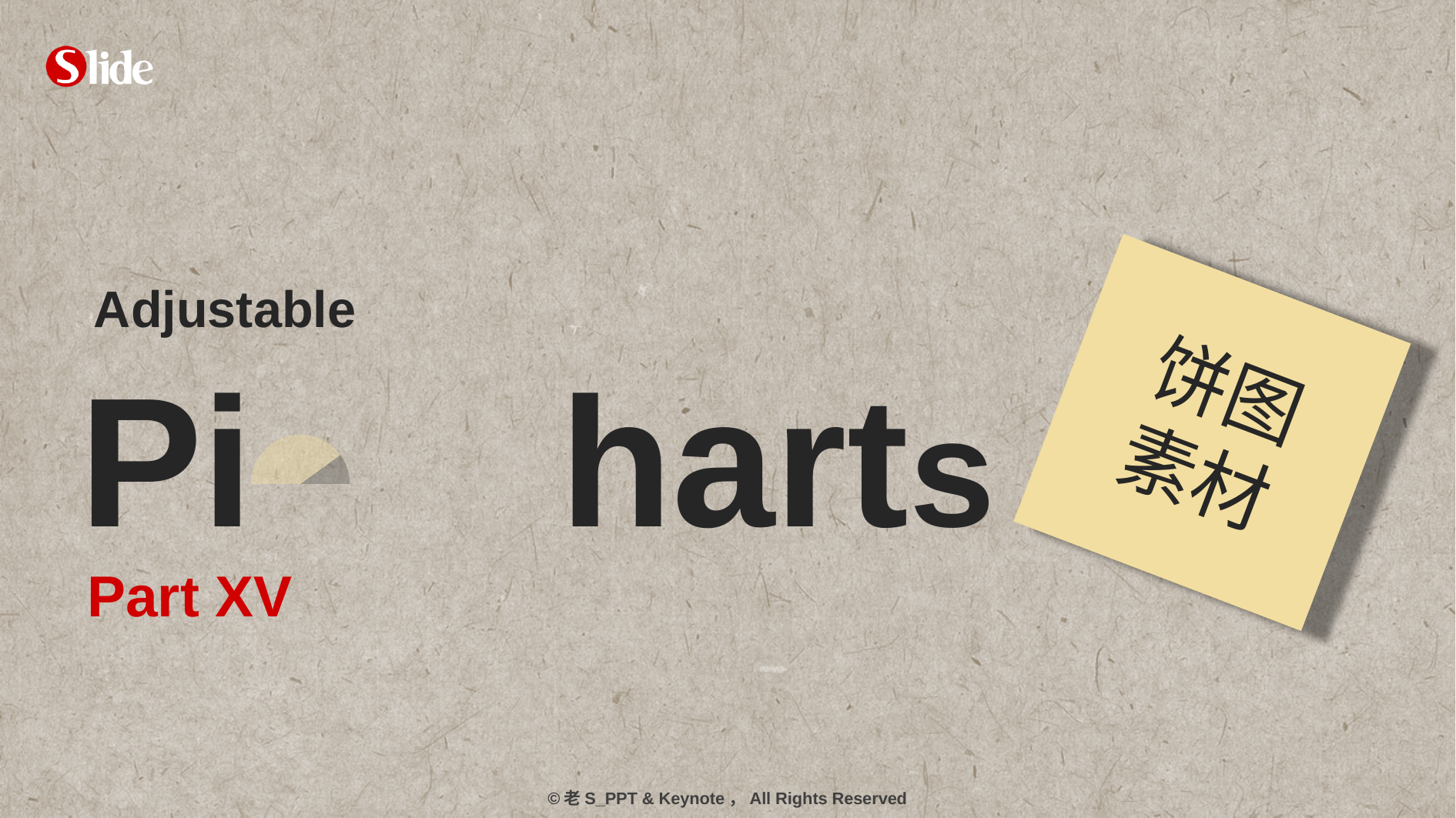

# Adjustable Pi      harts
饼图
素材

### Chart

| Category | 列1 | 列2 |
|---|---|---|
|  | 1.0 | 1.0 |
|  | 1.0 | 1.0 |
|  | 4.0 | 4.0 |
|  | 4.0 | 4.0 |

### Chart

| Category | 列1 | 列2 |
|---|---|---|
|  | 1.0 | 1.0 |
|  | 1.0 | 1.0 |
|  | 4.0 | 4.0 |
|  | 4.0 | 4.0 |
Part XV